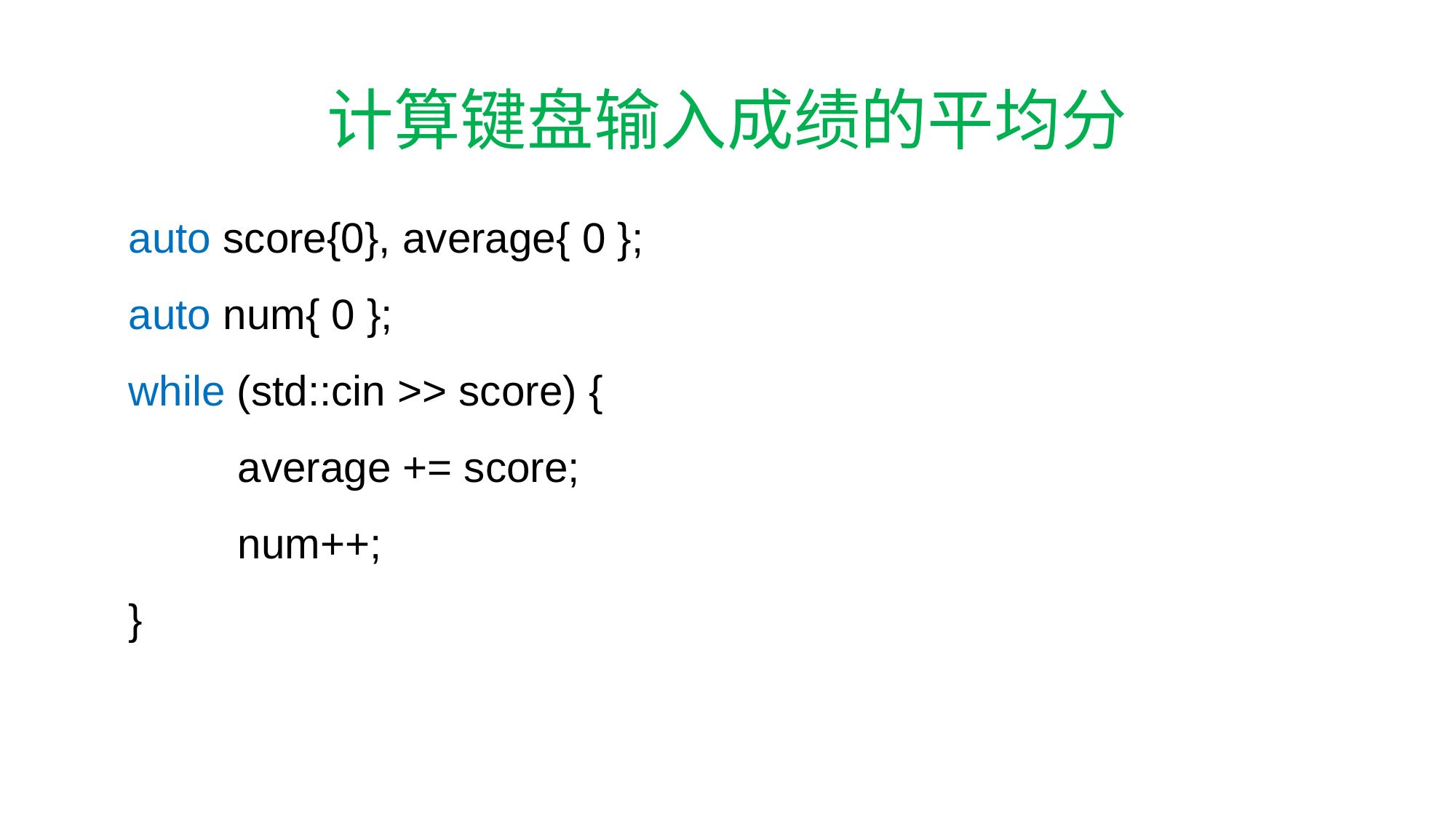

# 计算键盘输入成绩的平均分
auto score{0}, average{ 0 };
auto num{ 0 };
while (std::cin >> score) {
	average += score;
	num++;
}